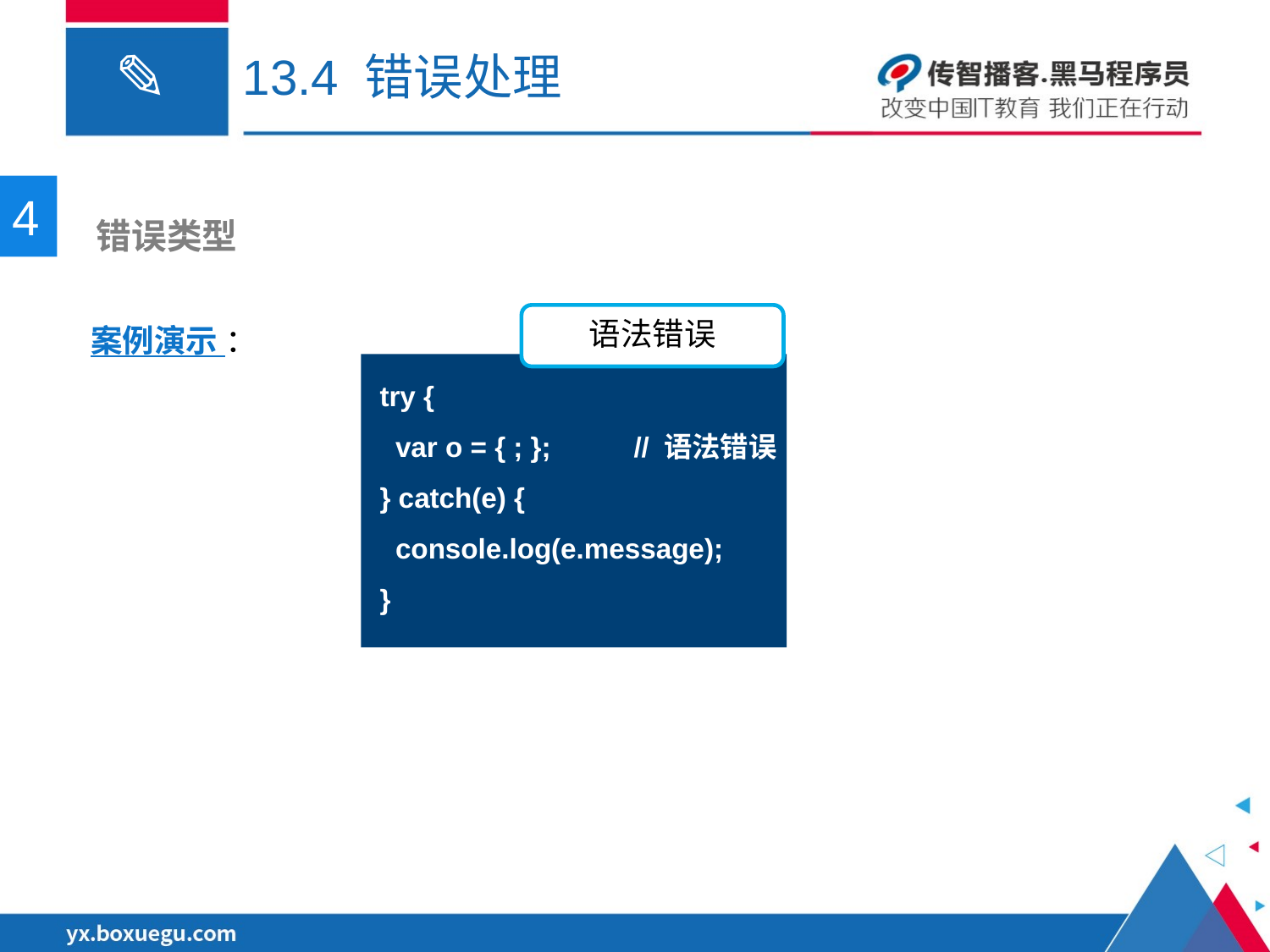

# 13.4 错误处理

4
  错误类型
案例演示 ：
语法错误

try {
  var o = { ; };	// 语法错误
} catch(e) {
  console.log(e.message);
}